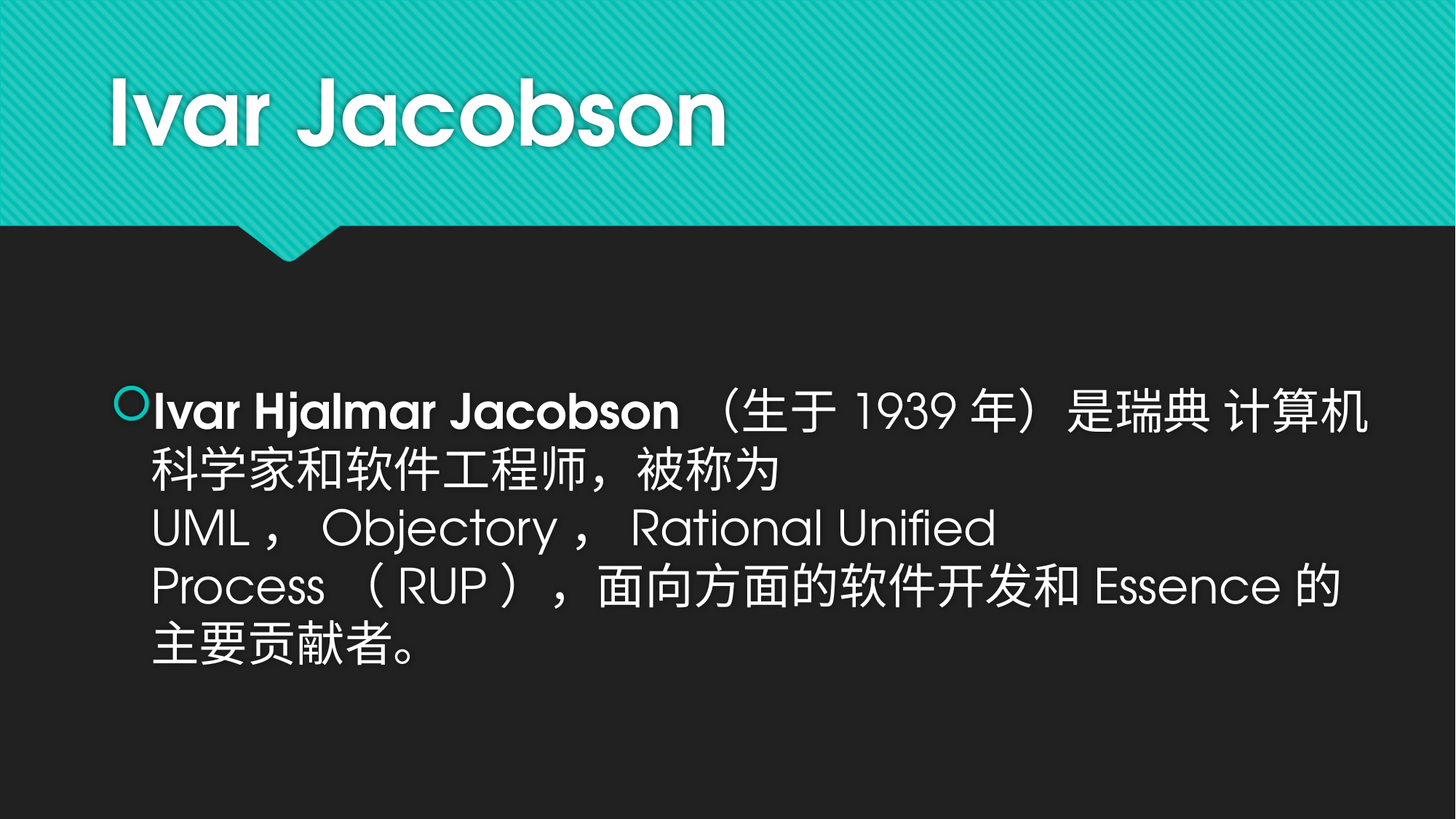

# Ivar Jacobson

Ivar Hjalmar Jacobson（生于1939年）是瑞典 计算机科学家和软件工程师，被称为UML，Objectory，Rational Unified Process（RUP），面向方面的软件开发和Essence的主要贡献者。